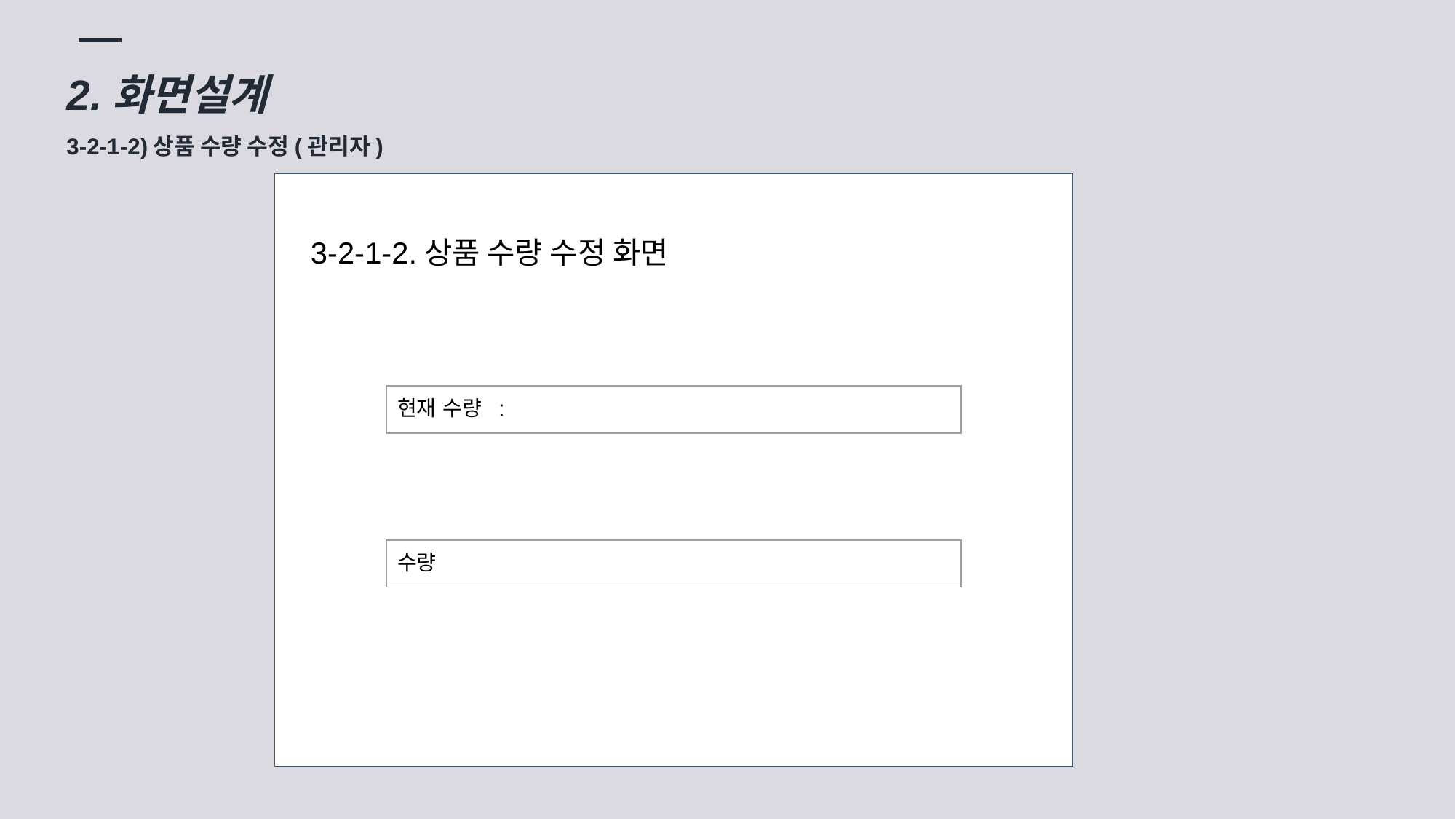

2.화면설계
3-2-1-2)상품 수량 수정(관리자)

3-2-1-2.상품 수량 수정 화면
| 현재 수량 : |  |
| --- | --- |
| 수량 |  |
| --- | --- |